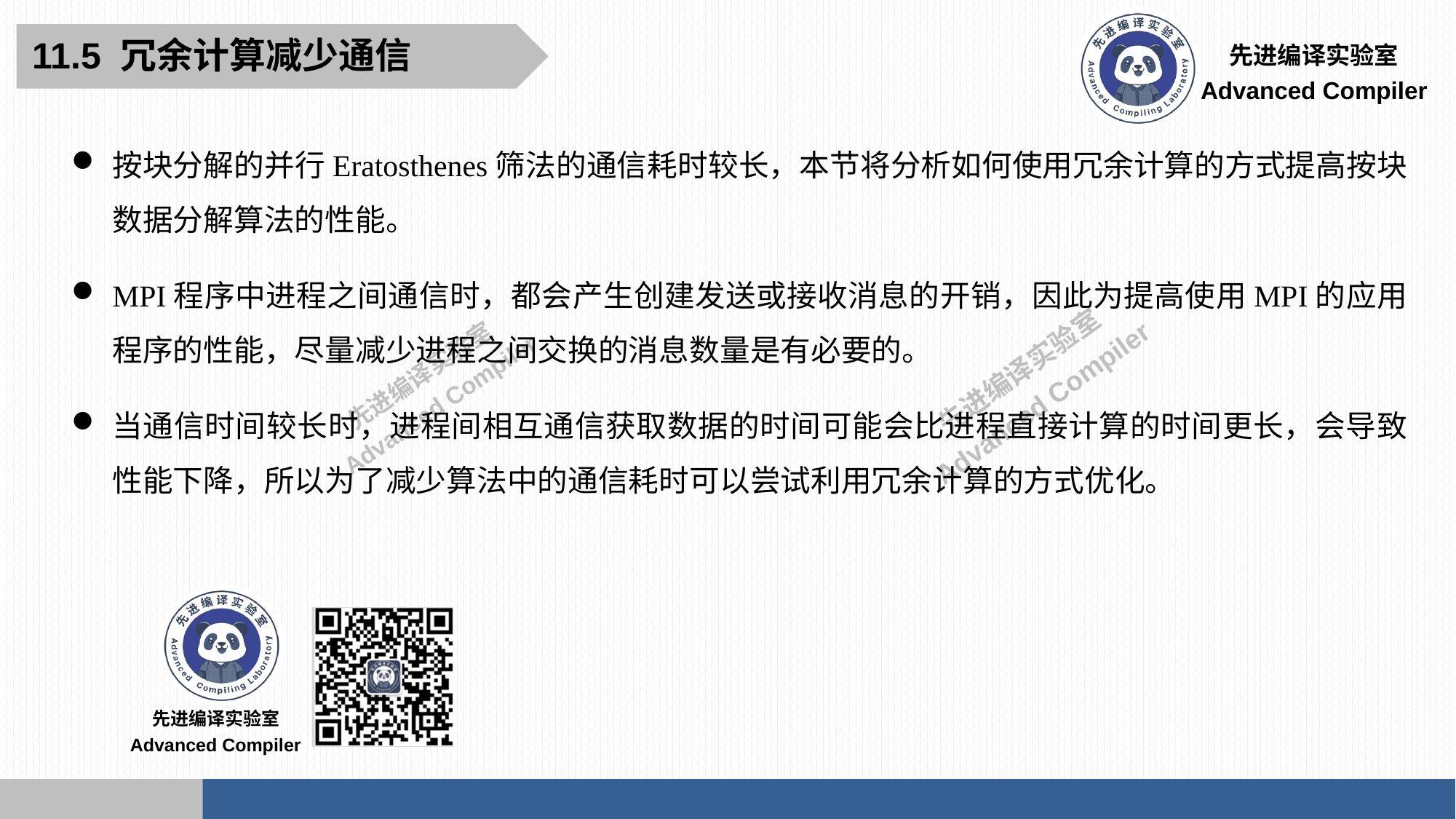

11.5 冗余计算减少通信
按块分解的并行Eratosthenes筛法的通信耗时较长，本节将分析如何使用冗余计算的方式提高按块数据分解算法的性能。
MPI程序中进程之间通信时，都会产生创建发送或接收消息的开销，因此为提高使用MPI的应用程序的性能，尽量减少进程之间交换的消息数量是有必要的。
当通信时间较长时，进程间相互通信获取数据的时间可能会比进程直接计算的时间更长，会导致性能下降，所以为了减少算法中的通信耗时可以尝试利用冗余计算的方式优化。